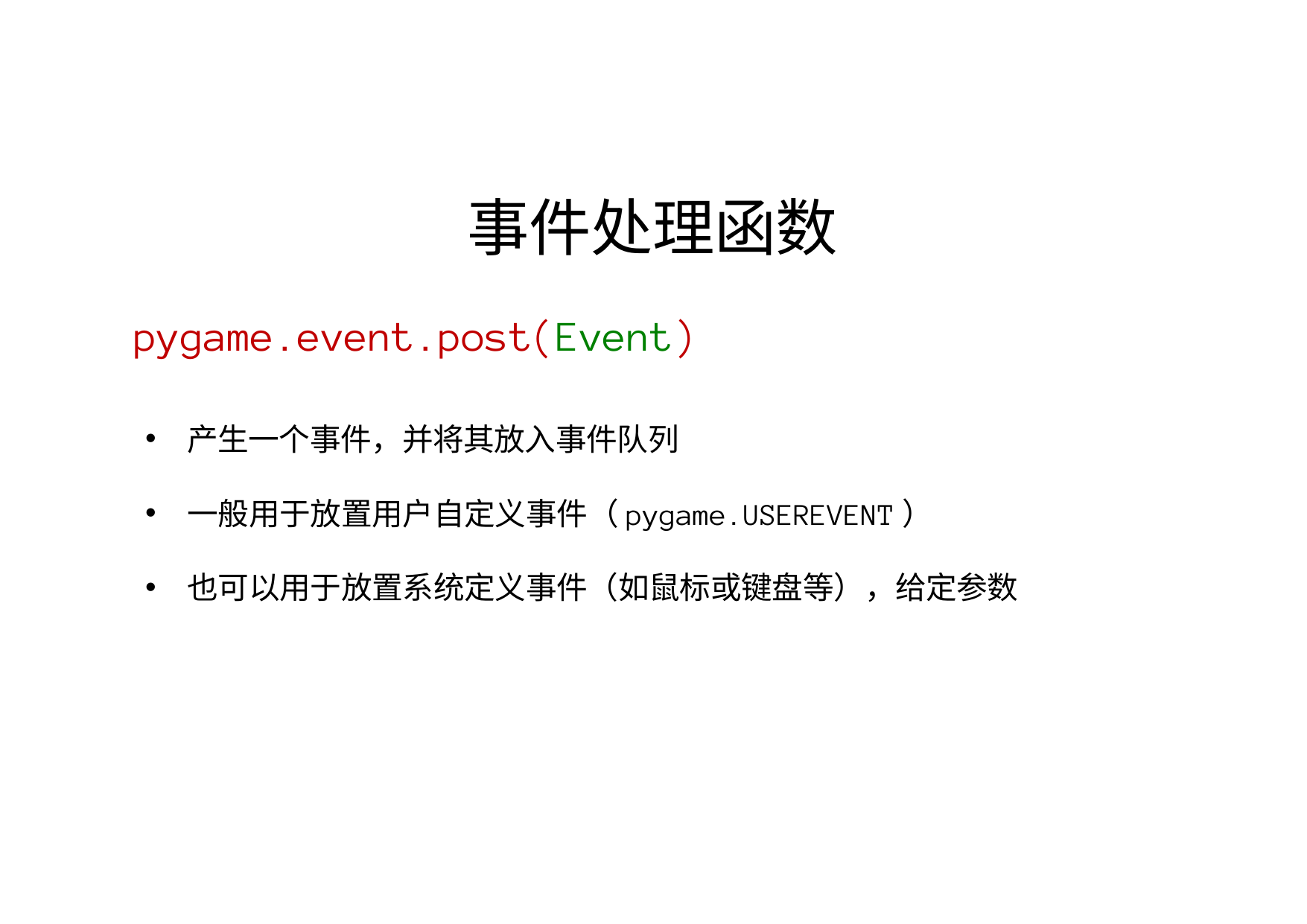

# 事件处理函数
pygame.event.post(Event)

产生一个事件，并将其放入事件队列
一般用于放置用户自定义事件（pygame.USEREVENT）
也可以用于放置系统定义事件（如鼠标或键盘等），给定参数